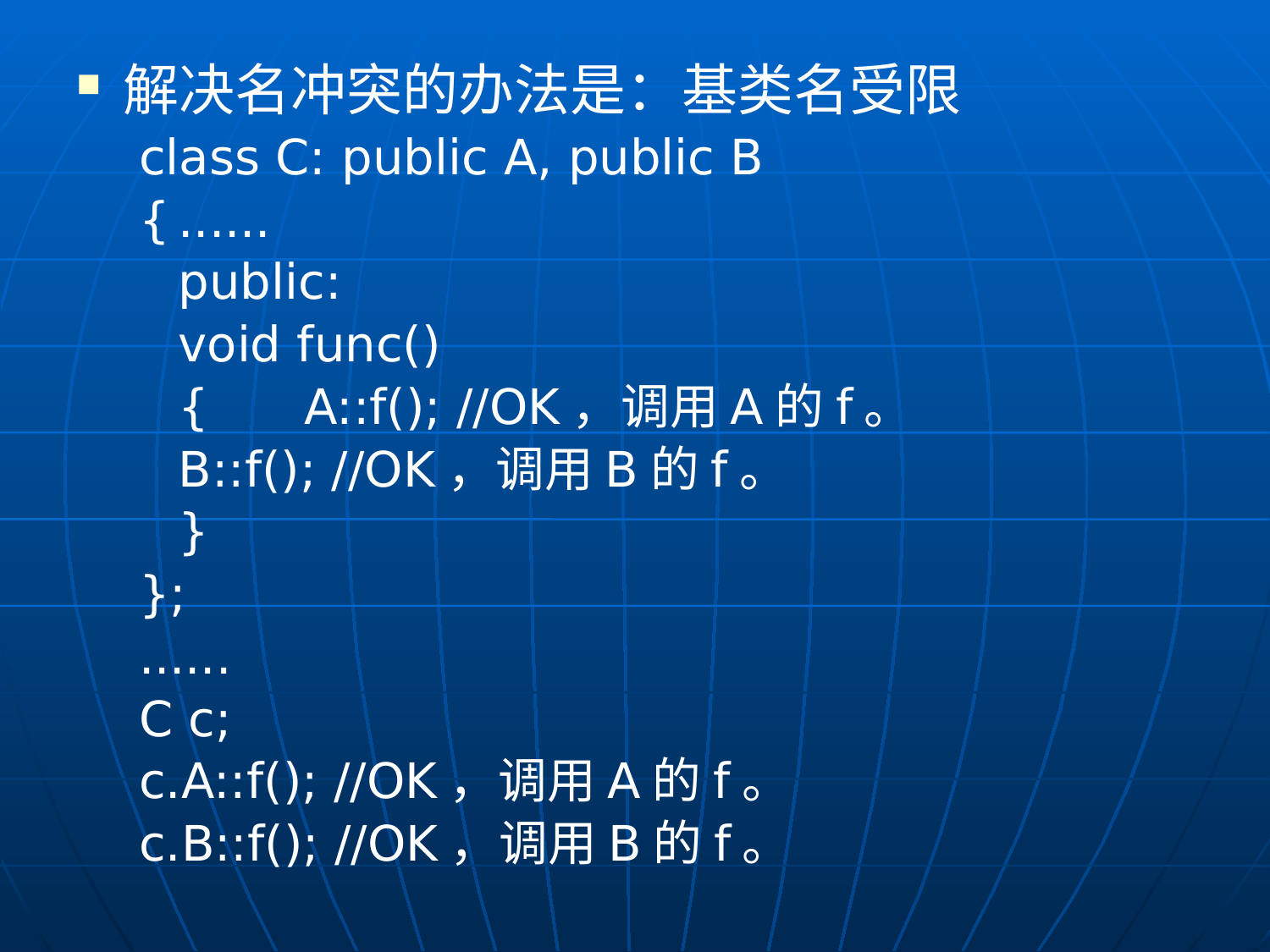

解决名冲突的办法是：基类名受限
class C: public A, public B
{		......
	public:
		void func()
		{	A::f(); //OK，调用A的f。
			B::f(); //OK，调用B的f。
		}
};
......
C c;
c.A::f(); //OK，调用A的f。
c.B::f(); //OK，调用B的f。